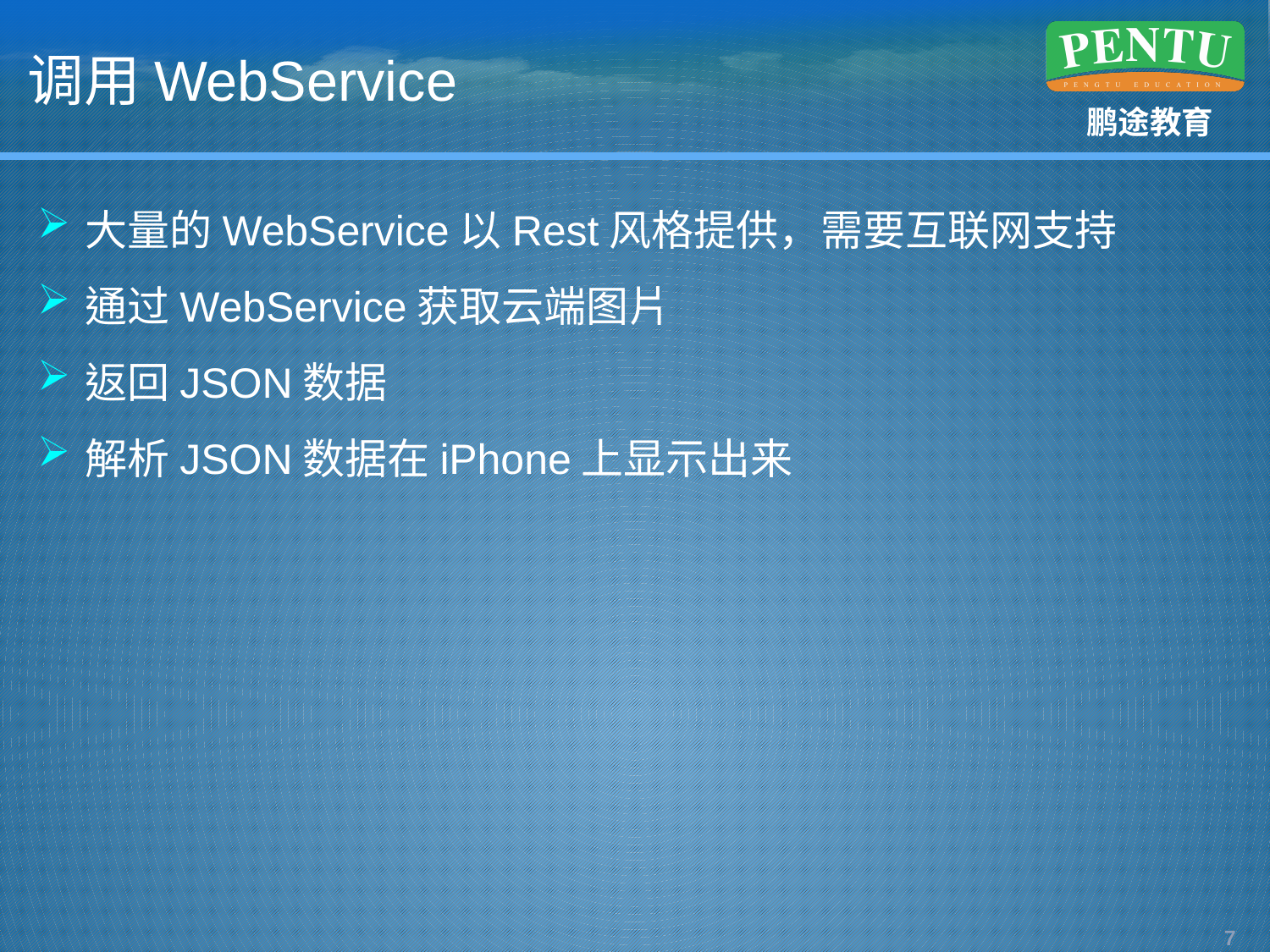

# 调用WebService
大量的WebService以Rest风格提供，需要互联网支持
通过WebService获取云端图片
返回JSON数据
解析JSON数据在iPhone上显示出来
7